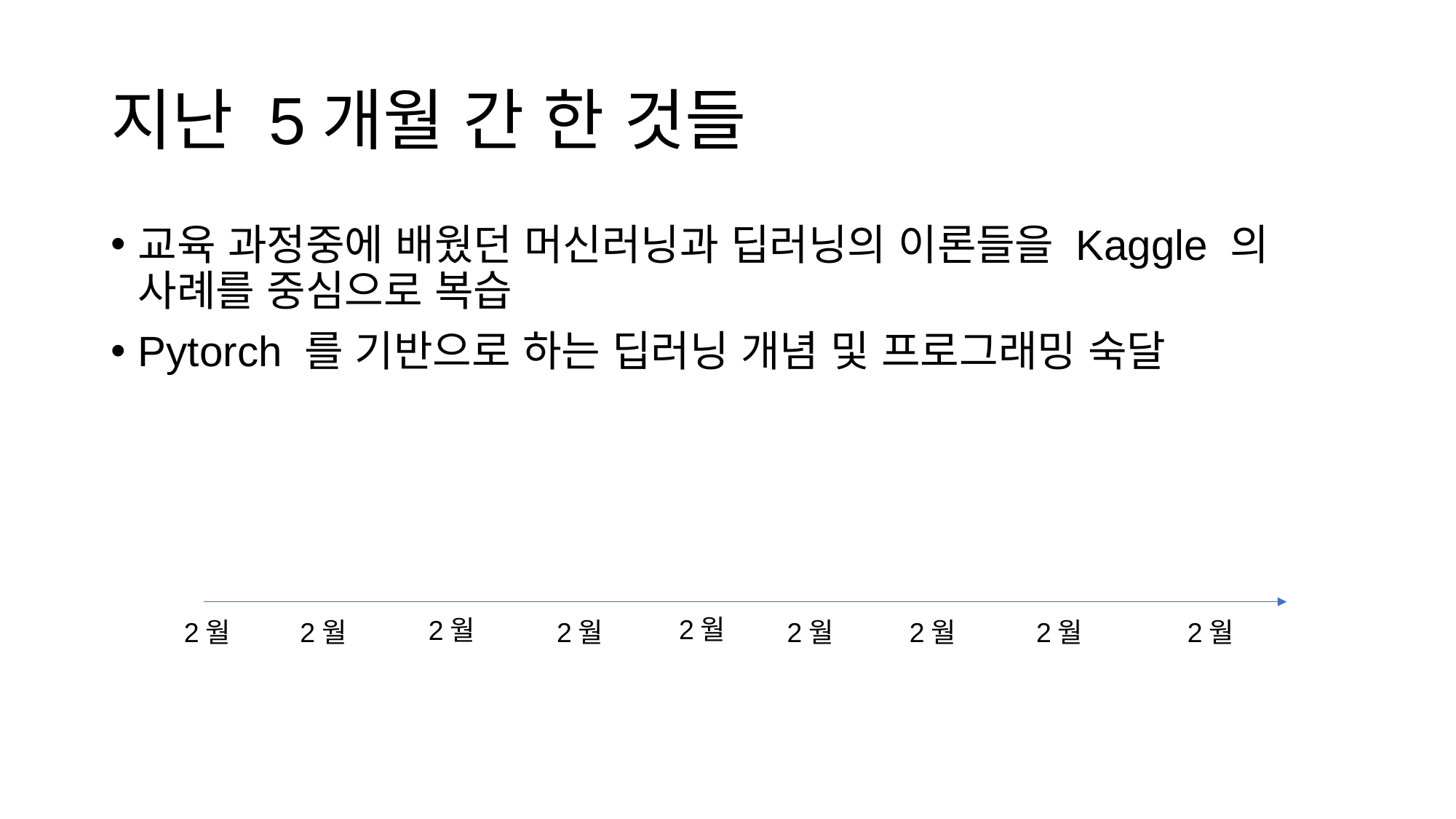

# 지난 5개월 간 한 것들
교육 과정중에 배웠던 머신러닝과 딥러닝의 이론들을 Kaggle 의 사례를 중심으로 복습
Pytorch 를 기반으로 하는 딥러닝 개념 및 프로그래밍 숙달
2월
2월
2월
2월
2월
2월
2월
2월
2월